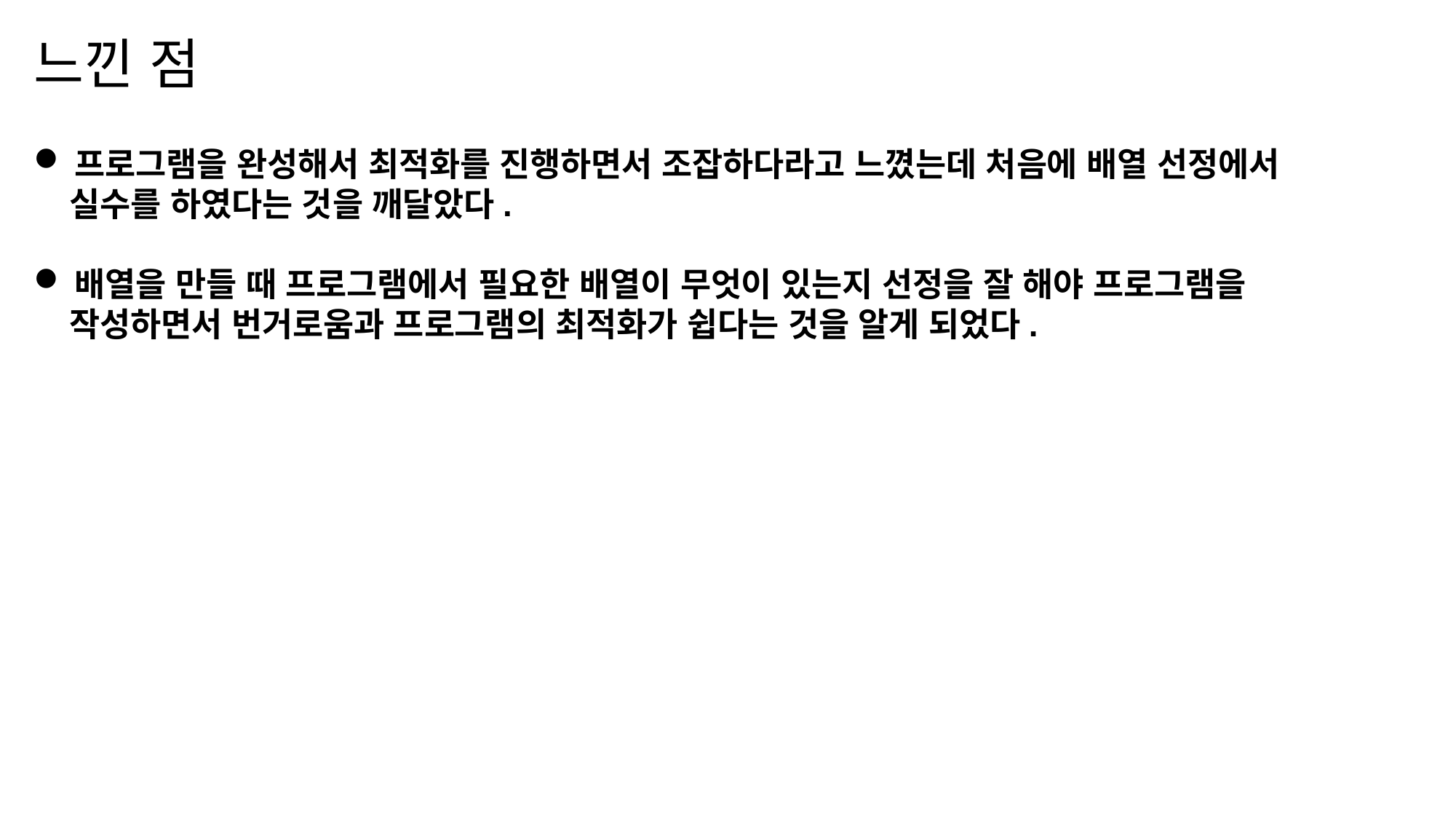

느낀 점
프로그램을 완성해서 최적화를 진행하면서 조잡하다라고 느꼈는데 처음에 배열 선정에서
   실수를 하였다는 것을 깨달았다.

배열을 만들 때 프로그램에서 필요한 배열이 무엇이 있는지 선정을 잘 해야 프로그램을
   작성하면서 번거로움과 프로그램의 최적화가 쉽다는 것을 알게 되었다.